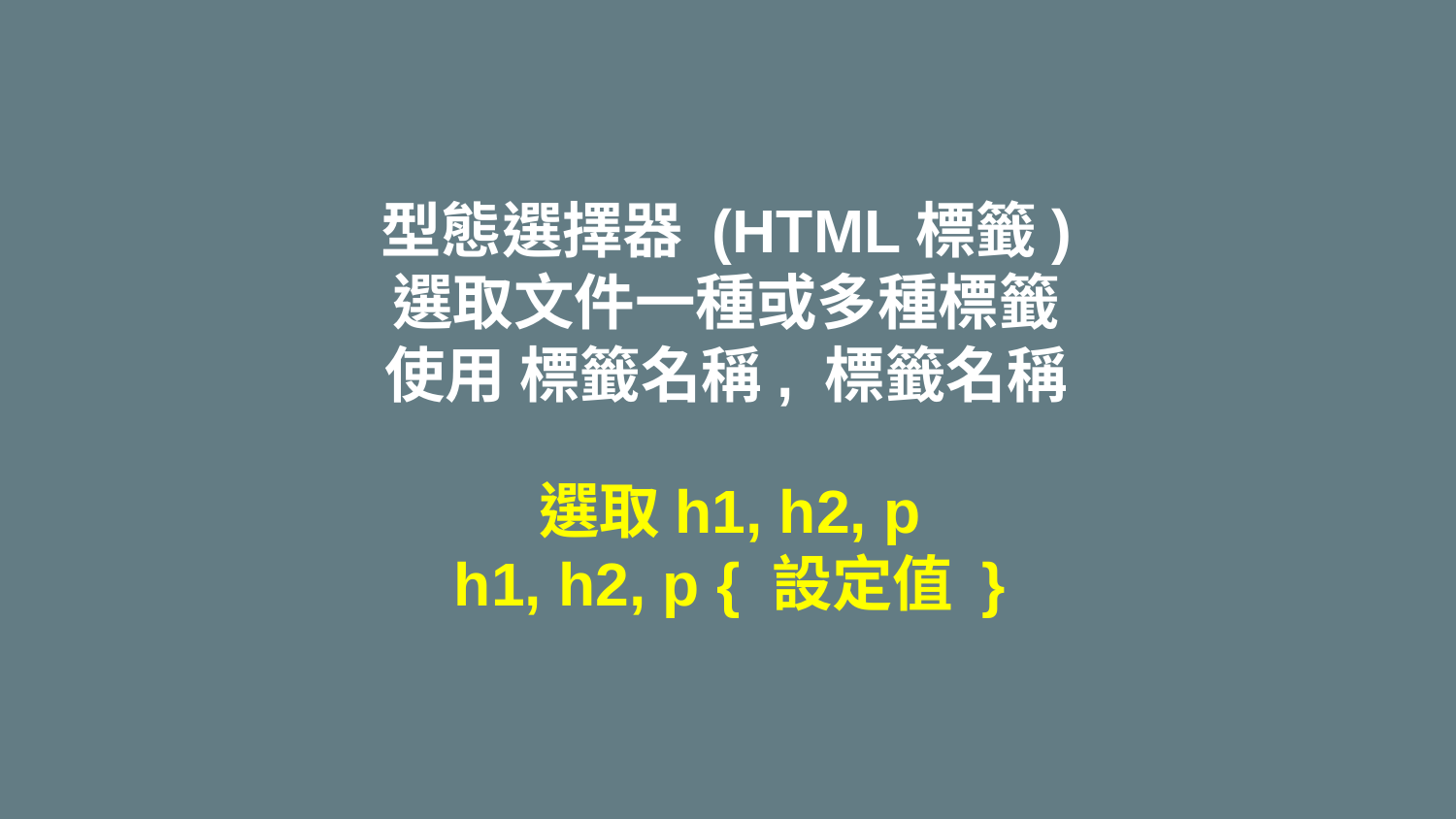

# 型態選擇器 (HTML標籤) 選取文件一種或多種標籤
使用 標籤名稱, 標籤名稱
選取h1, h2, p
h1, h2, p { 設定值 }